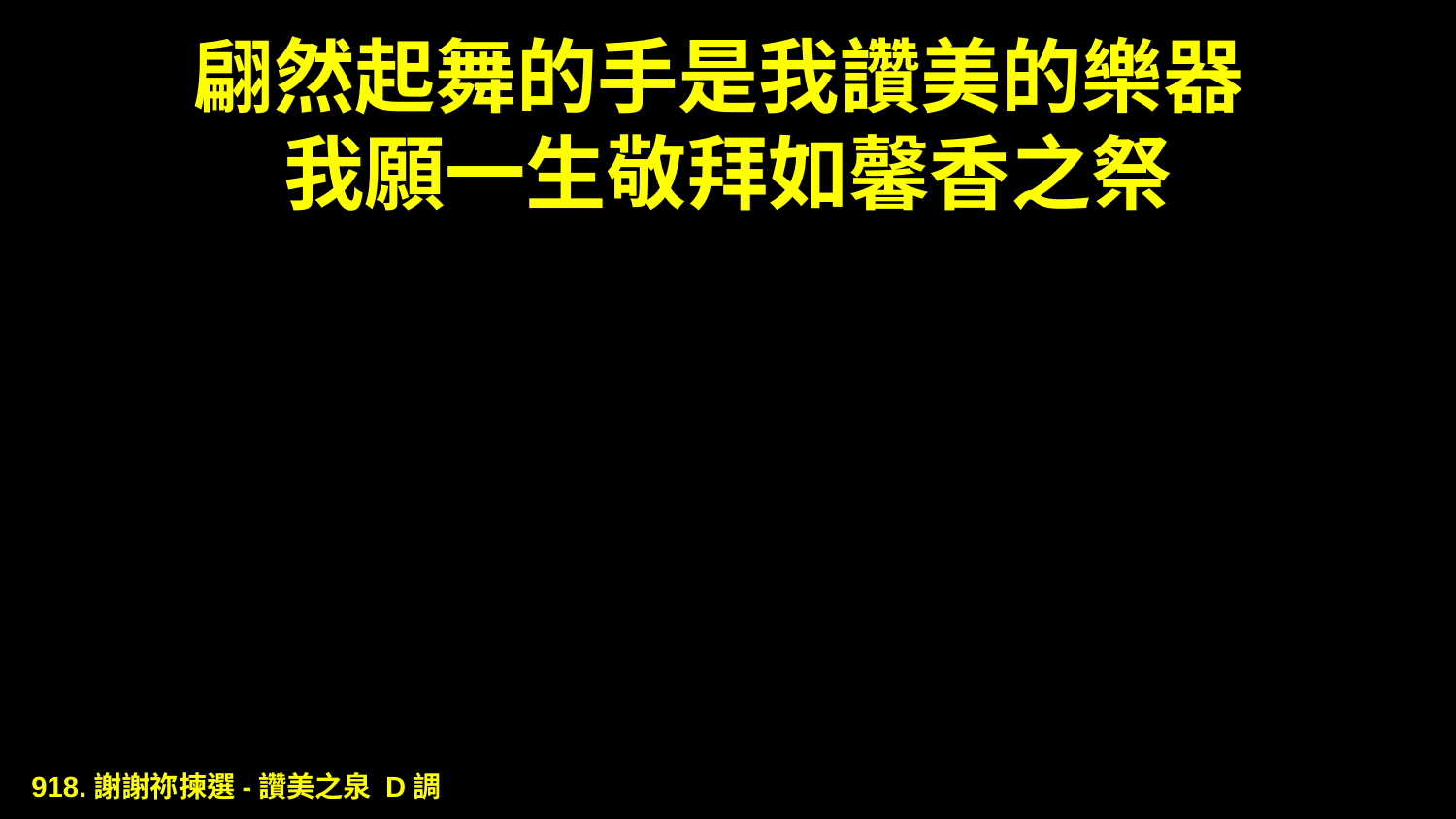

# 翩然起舞的手是我讚美的樂器 我願一生敬拜如馨香之祭
918.謝謝祢揀選-讚美之泉 D調